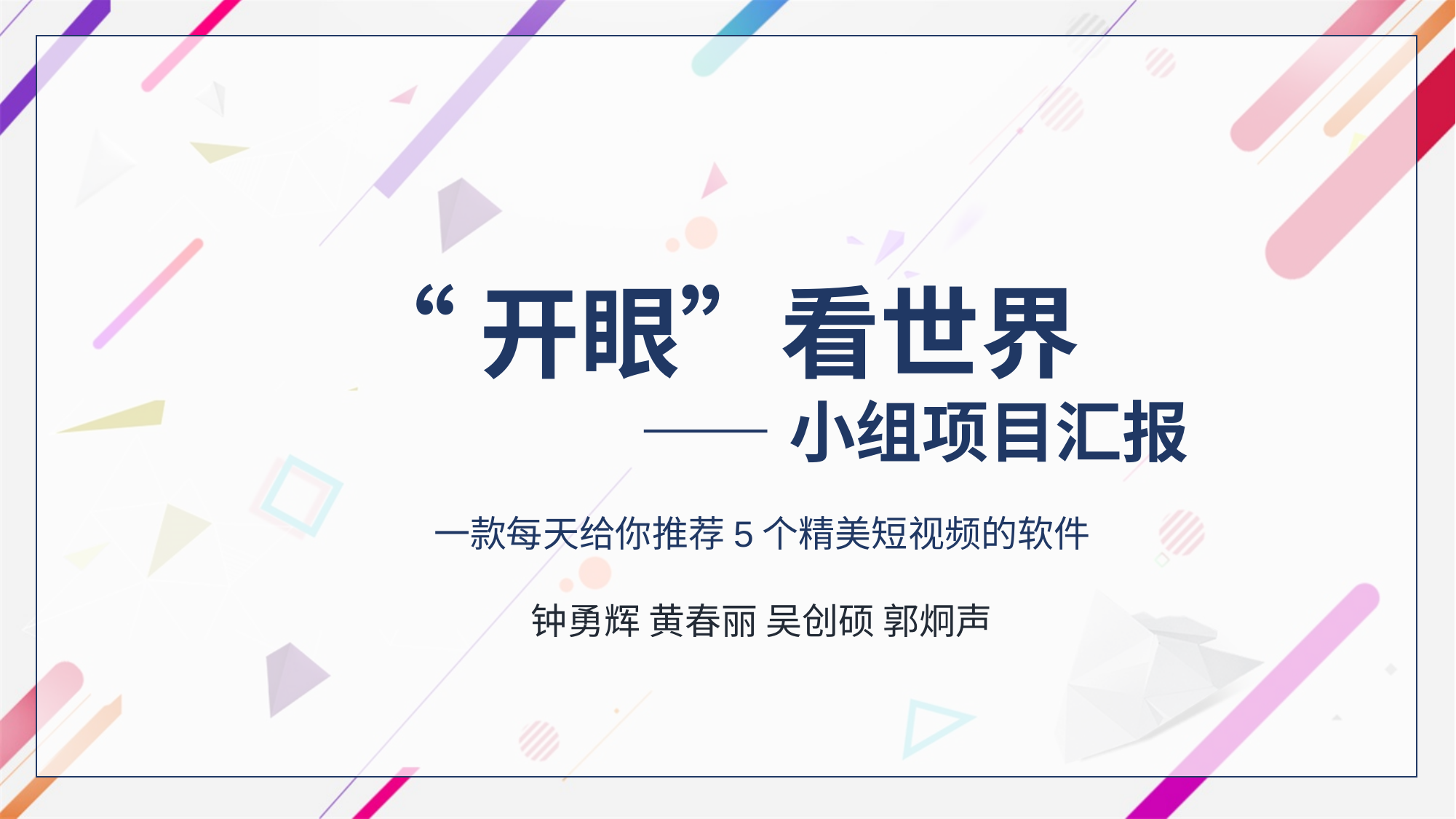

“开眼”看世界
——小组项目汇报
一款每天给你推荐5个精美短视频的软件

钟勇辉 黄春丽 吴创硕 郭炯声